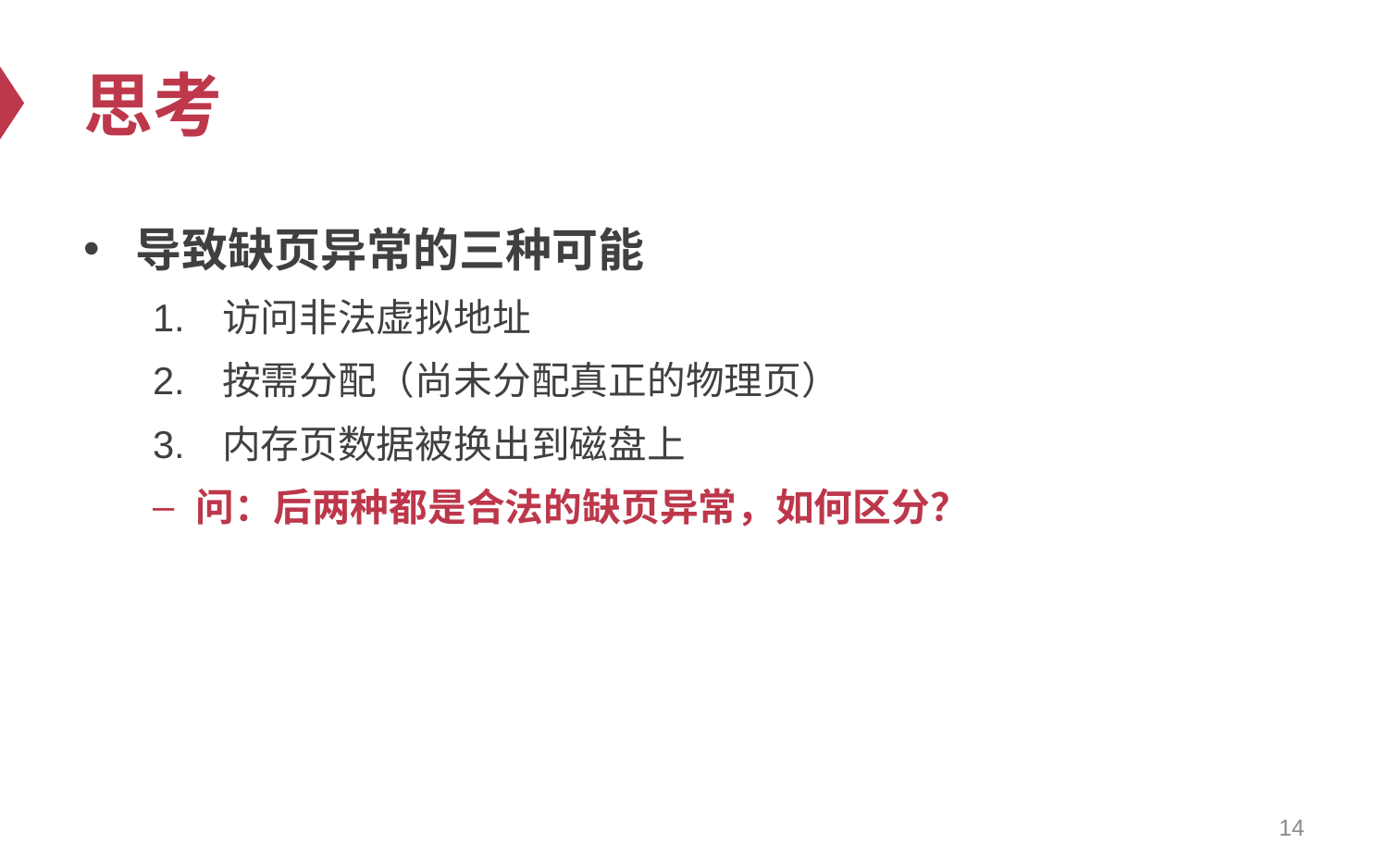

# 思考
导致缺页异常的三种可能
访问非法虚拟地址
按需分配（尚未分配真正的物理页）
内存页数据被换出到磁盘上
问：后两种都是合法的缺页异常，如何区分？

14